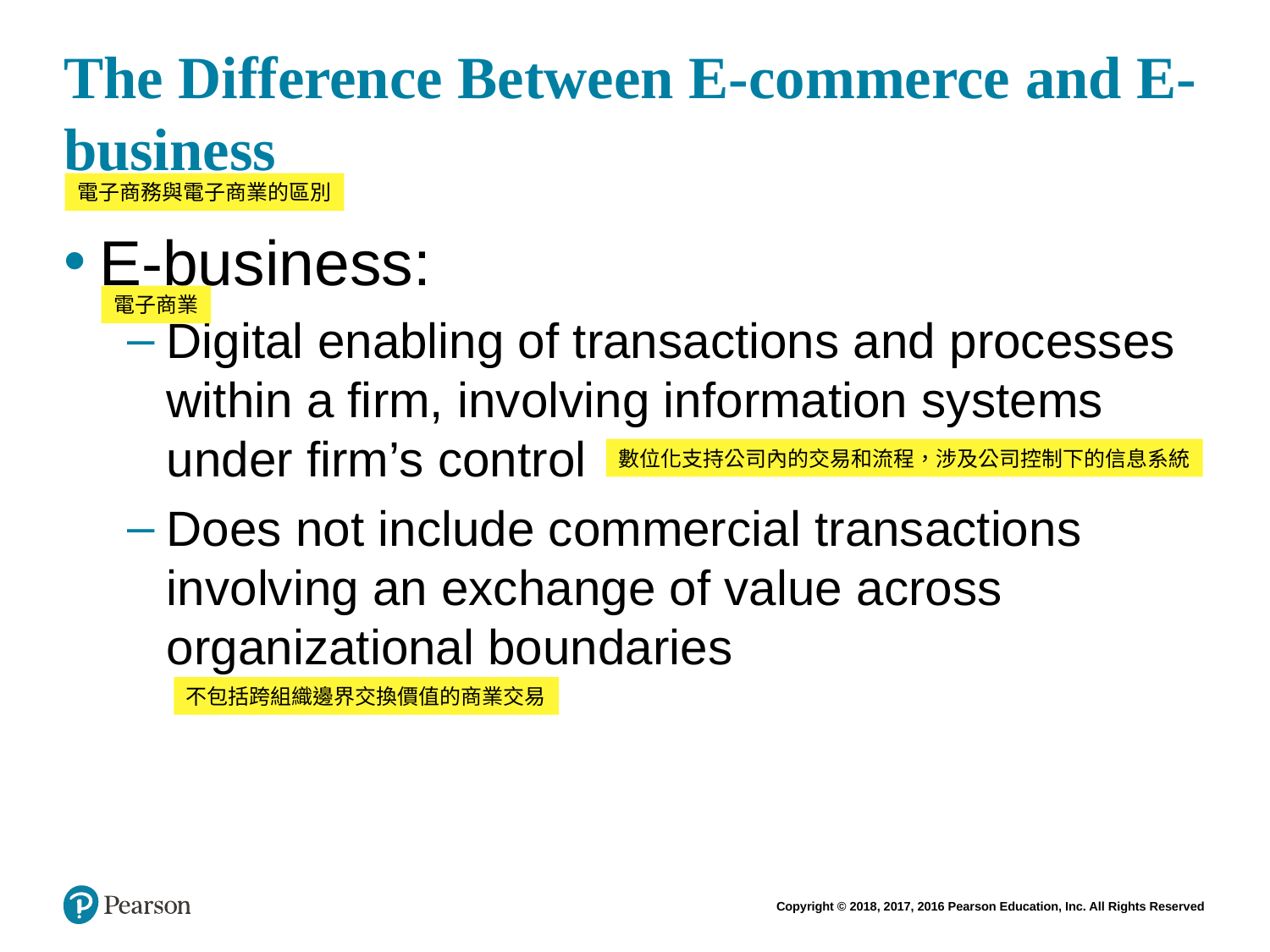

# The Difference Between E-commerce and E-business
電子商務與電子商業的區別
E-business:
Digital enabling of transactions and processes within a firm, involving information systems under firm’s control
Does not include commercial transactions involving an exchange of value across organizational boundaries
電子商業
數位化支持公司內的交易和流程，涉及公司控制下的信息系統
不包括跨組織邊界交換價值的商業交易